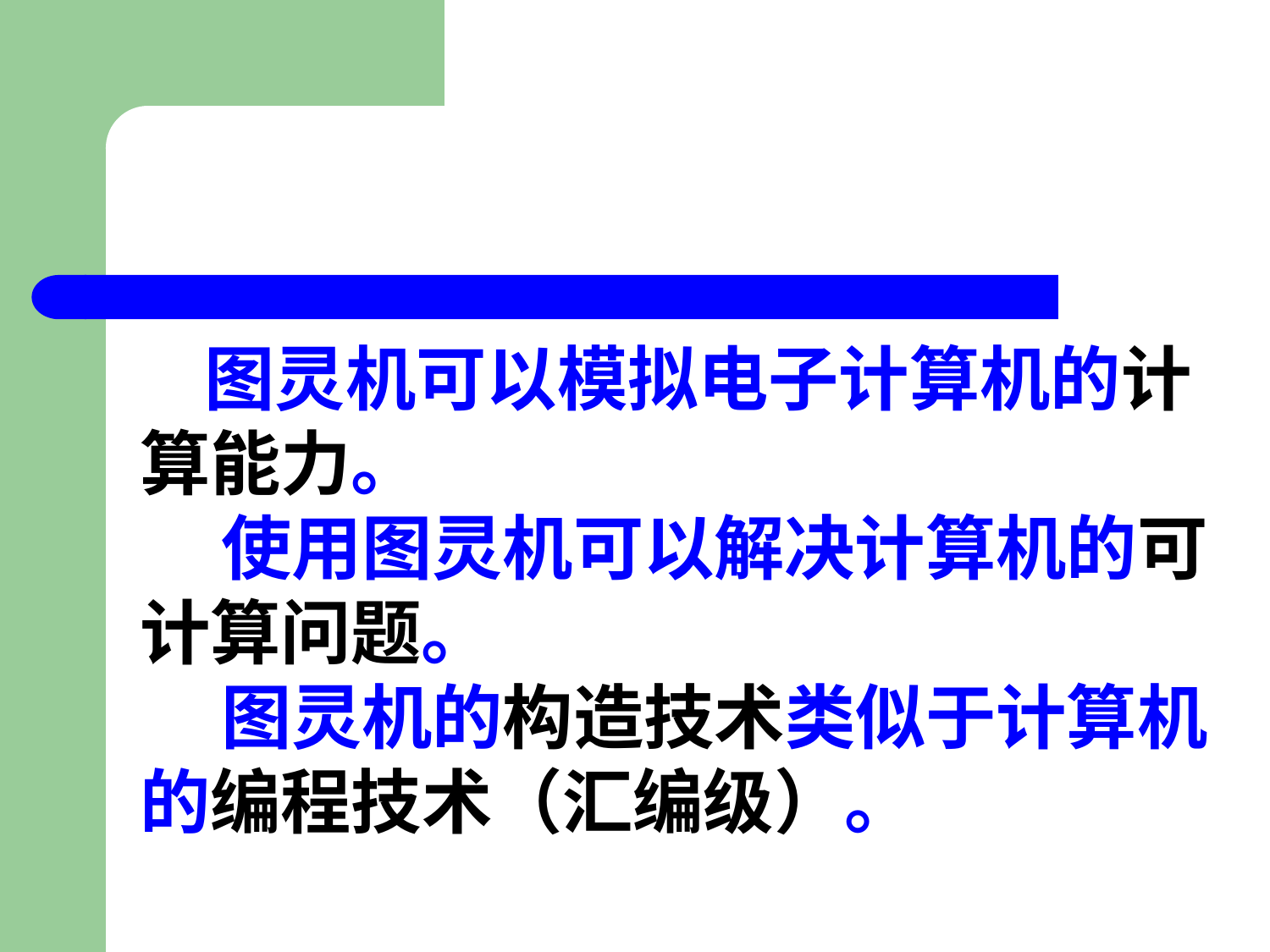

#
   图灵机可以模拟电子计算机的计算能力。
    使用图灵机可以解决计算机的可计算问题。
    图灵机的构造技术类似于计算机的编程技术（汇编级）。